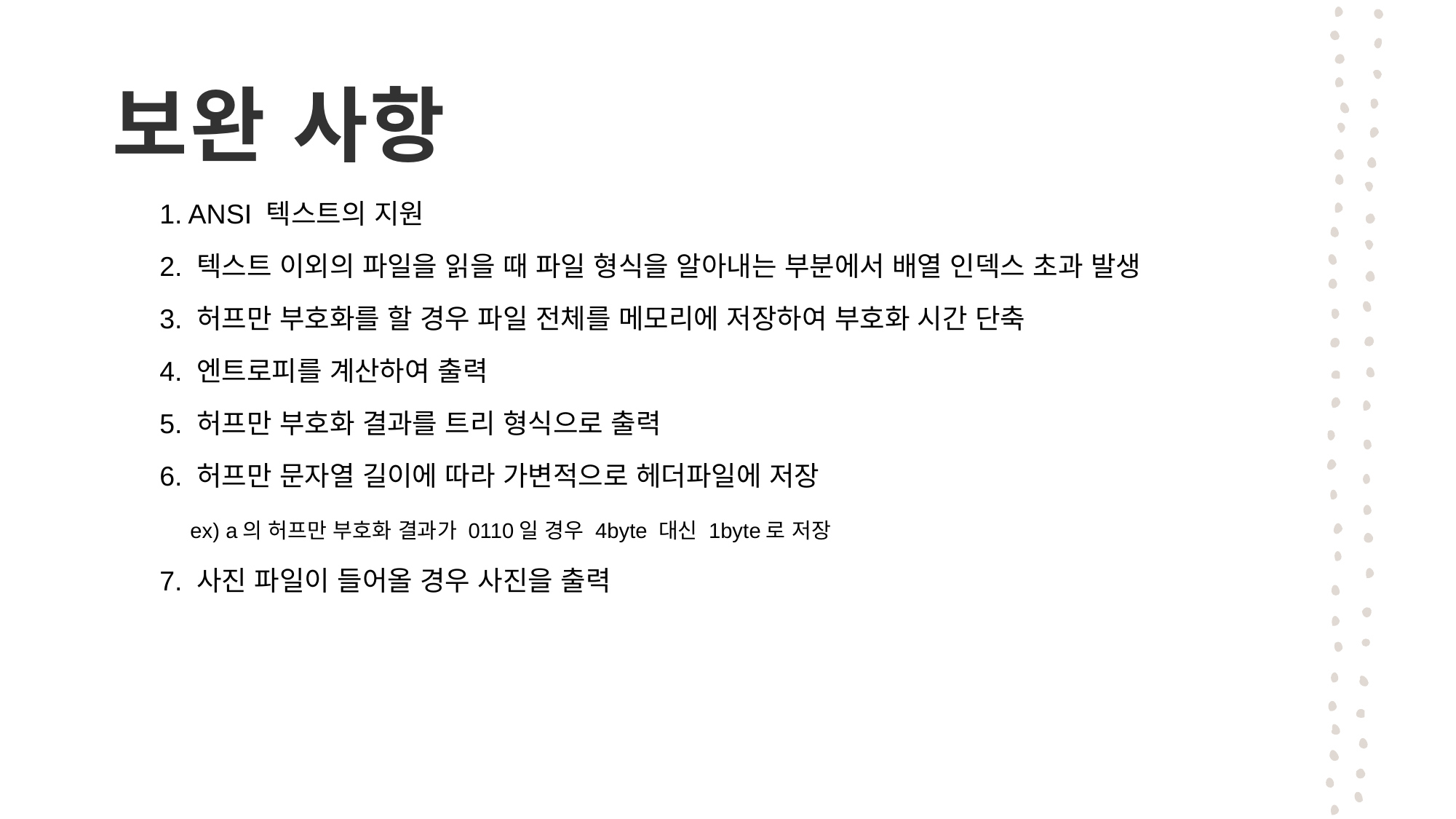

# 보완 사항
1. ANSI 텍스트의 지원
2. 텍스트 이외의 파일을 읽을 때 파일 형식을 알아내는 부분에서 배열 인덱스 초과 발생
3. 허프만 부호화를 할 경우 파일 전체를 메모리에 저장하여 부호화 시간 단축
4. 엔트로피를 계산하여 출력
5. 허프만 부호화 결과를 트리 형식으로 출력
6. 허프만 문자열 길이에 따라 가변적으로 헤더파일에 저장
    ex) a의 허프만 부호화 결과가 0110일 경우 4byte 대신 1byte로 저장
7. 사진 파일이 들어올 경우 사진을 출력